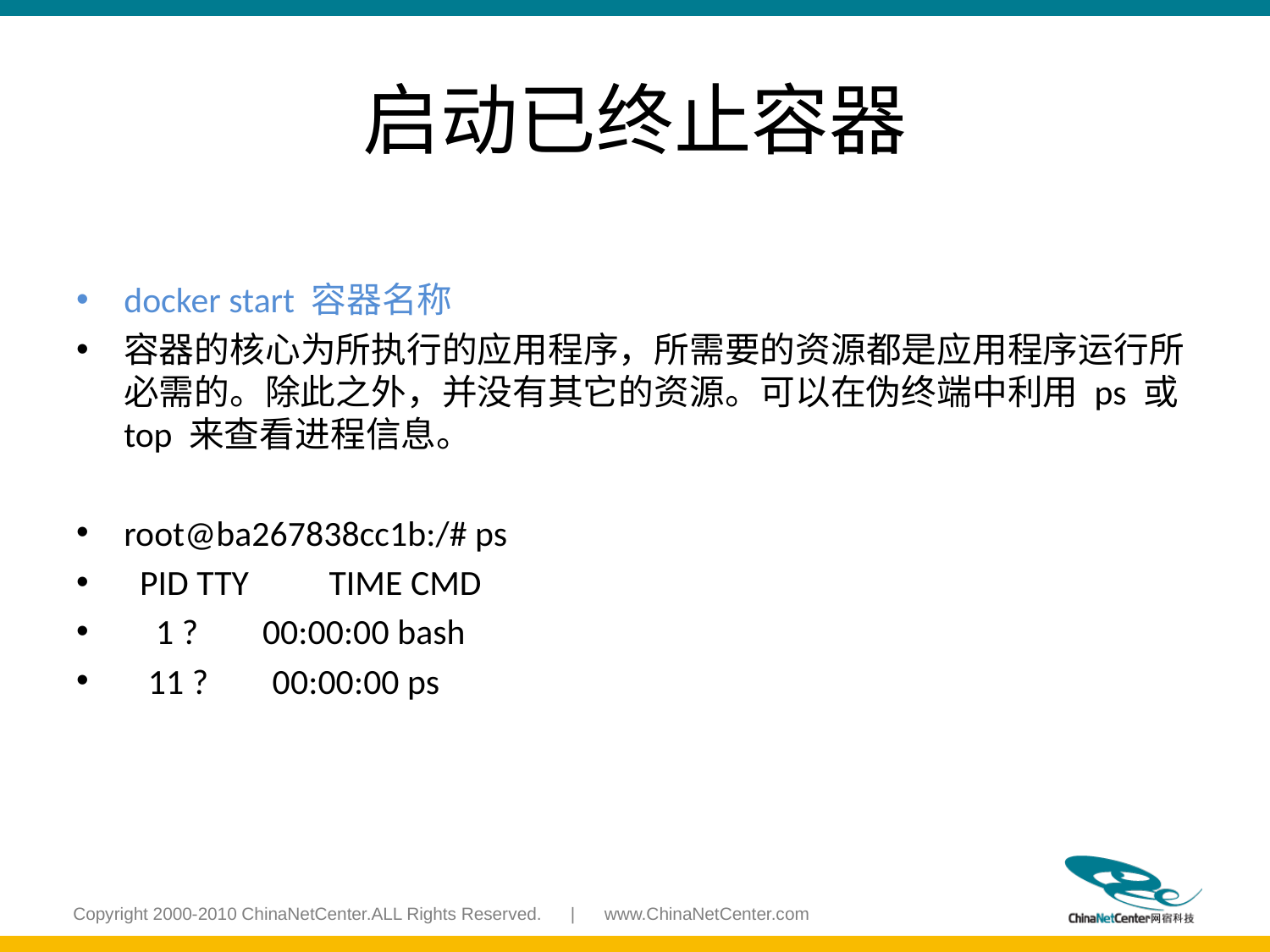

# 启动已终止容器

docker start 容器名称
容器的核心为所执行的应用程序，所需要的资源都是应用程序运行所必需的。除此之外，并没有其它的资源。可以在伪终端中利用 ps 或 top 来查看进程信息。

root@ba267838cc1b:/# ps
  PID TTY          TIME CMD
    1 ?        00:00:00 bash
   11 ?        00:00:00 ps